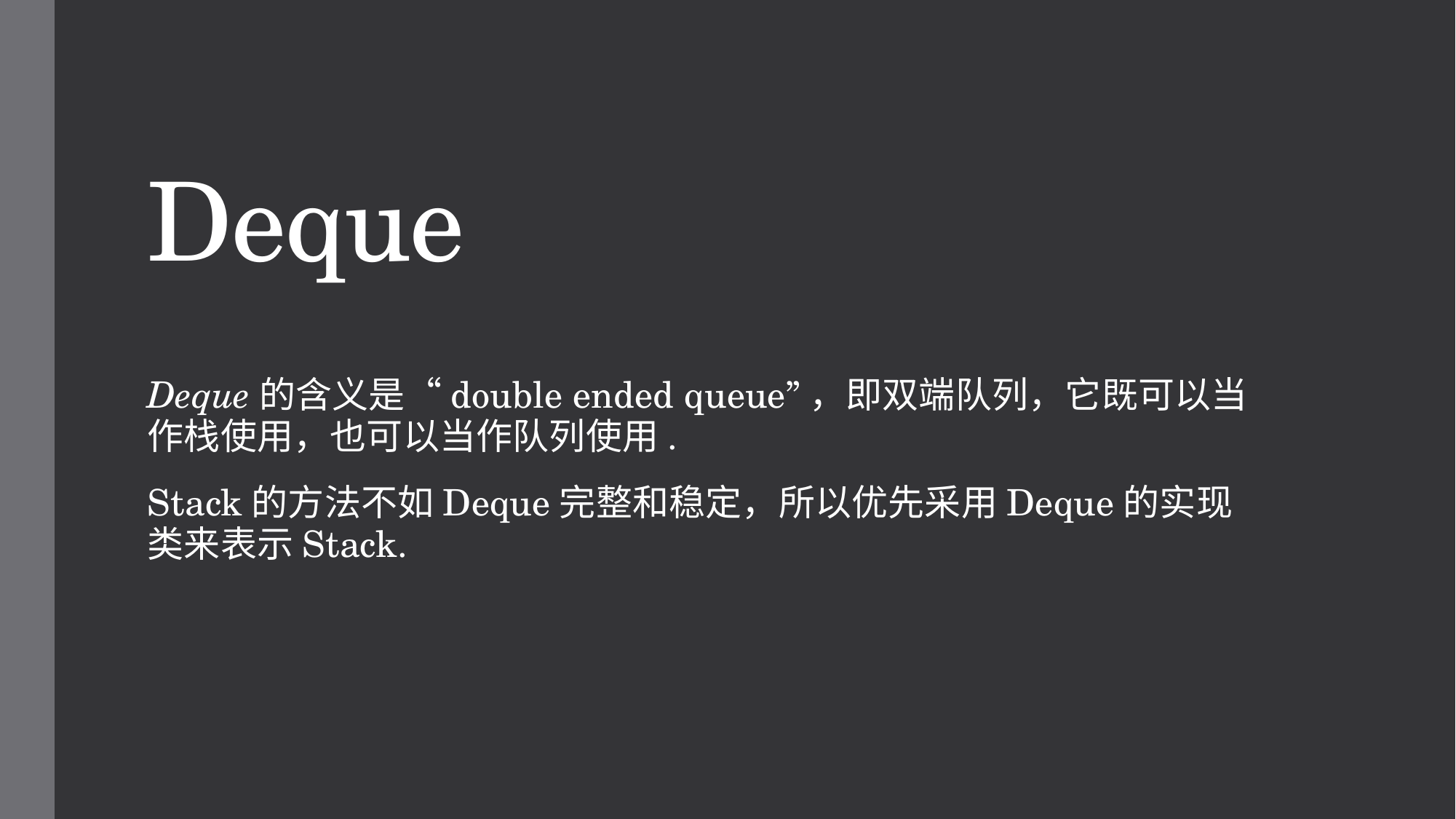

# Deque
Deque的含义是“double ended queue”，即双端队列，它既可以当作栈使用，也可以当作队列使用.
Stack的方法不如Deque完整和稳定，所以优先采用Deque的实现类来表示Stack.